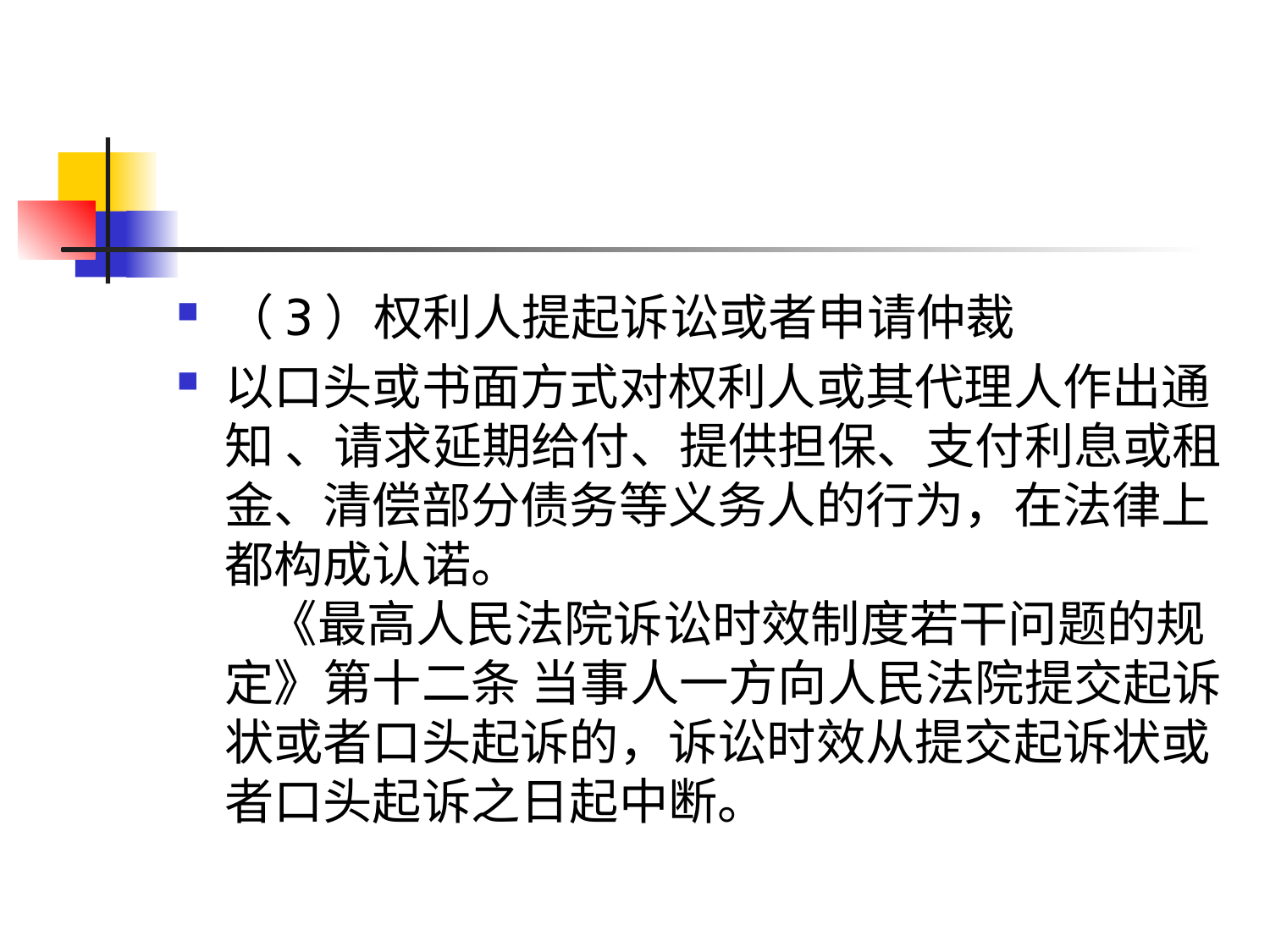

#
（3）权利人提起诉讼或者申请仲裁
以口头或书面方式对权利人或其代理人作出通知 、请求延期给付、提供担保、支付利息或租金、清偿部分债务等义务人的行为，在法律上都构成认诺。
    《最高人民法院诉讼时效制度若干问题的规定》第十二条 当事人一方向人民法院提交起诉状或者口头起诉的，诉讼时效从提交起诉状或者口头起诉之日起中断。